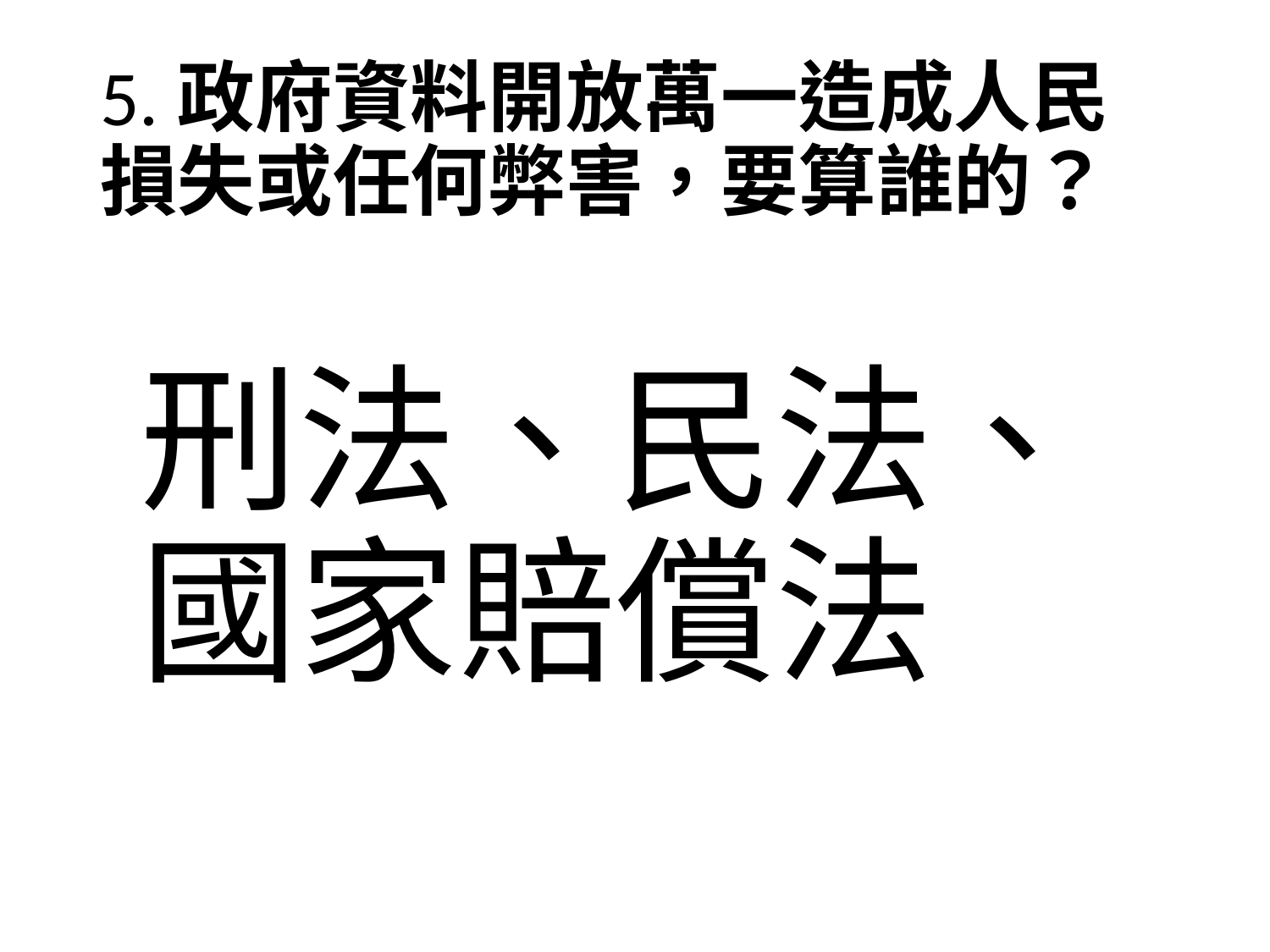

# 5.政府資料開放萬一造成人民損失或任何弊害，要算誰的？
刑法、民法、國家賠償法